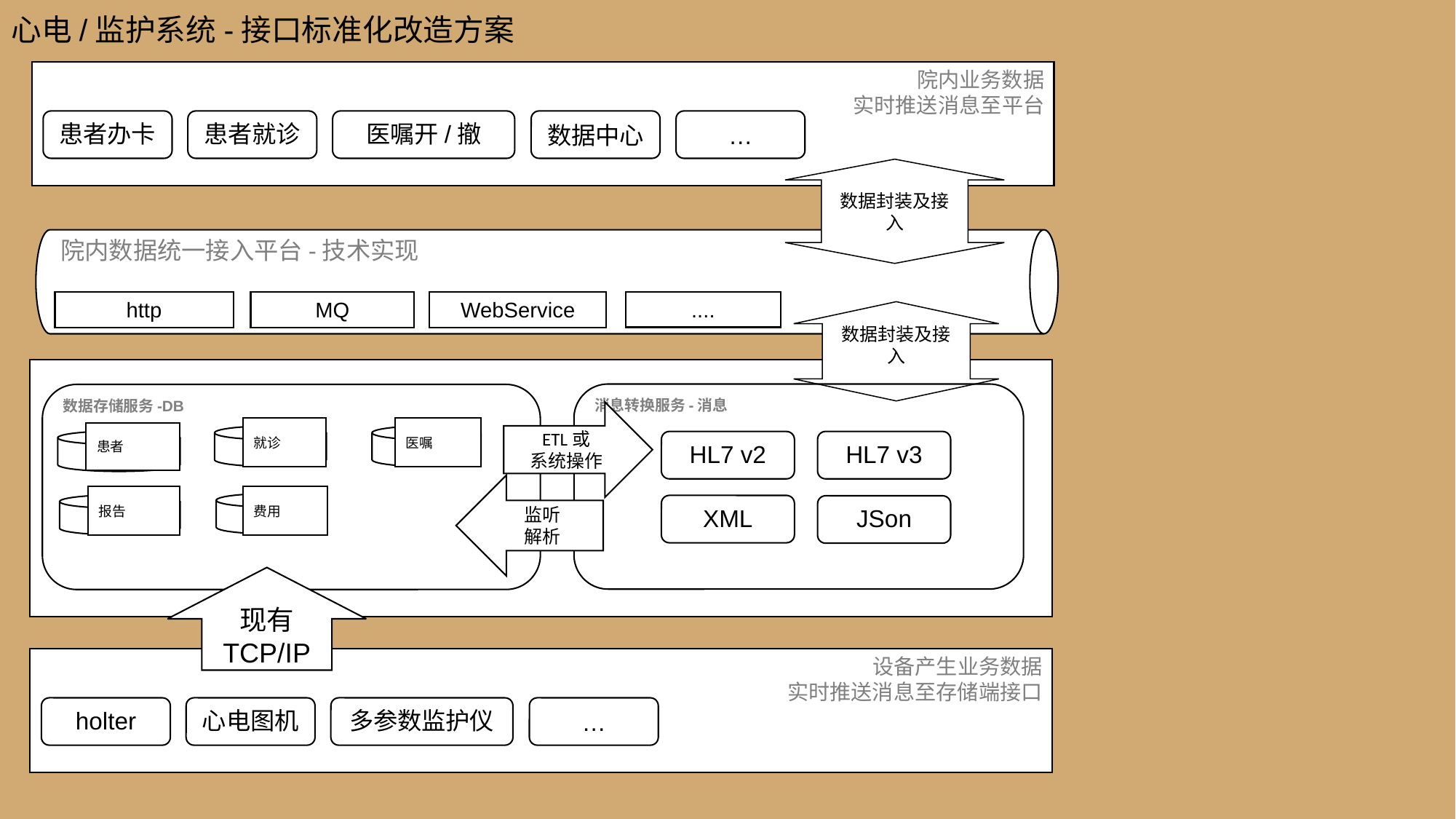

基于集成平台的应用系统
公用服务管理系统
患者主索引管理系统
临床数据中心管理系统(集成视图)
临床辅助决策支持

院内数据统一接入平台-技术实现

WS/MQ
ETL
心电/监护系统-接口标准化改造方案
EMPI
院内业务数据
实时推送消息至平台
患者办卡
患者就诊
医嘱开/撤
数据中心
…
数据封装及接入
公共
服务
临床数据中心
(CDR)
....
http
MQ
WebService
数据封装及接入

消息转换服务-消息
数据存储服务-DB
ETL或
系统操作
就诊
医嘱
患者

HL7 v2
HL7 v3
监听
解析
报告
费用

XML
JSon
现有
TCP/IP
规则管理
服务
主数据管理服务
患者主索引服务
设备产生业务数据
实时推送消息至存储端接口
患者信息注册服务

医疗卫生人员注册/查询服务

holter
心电图机
多参数监护仪
…
规则
创建

科室注册/查询服务

患者信息查询

规则
访问

患者信息交叉检索

术语/字典注册/查询服务
规则
发布

患者信息更新通知

主数据更新通知

临床数据存储库
科研数据存储库
临床知识库